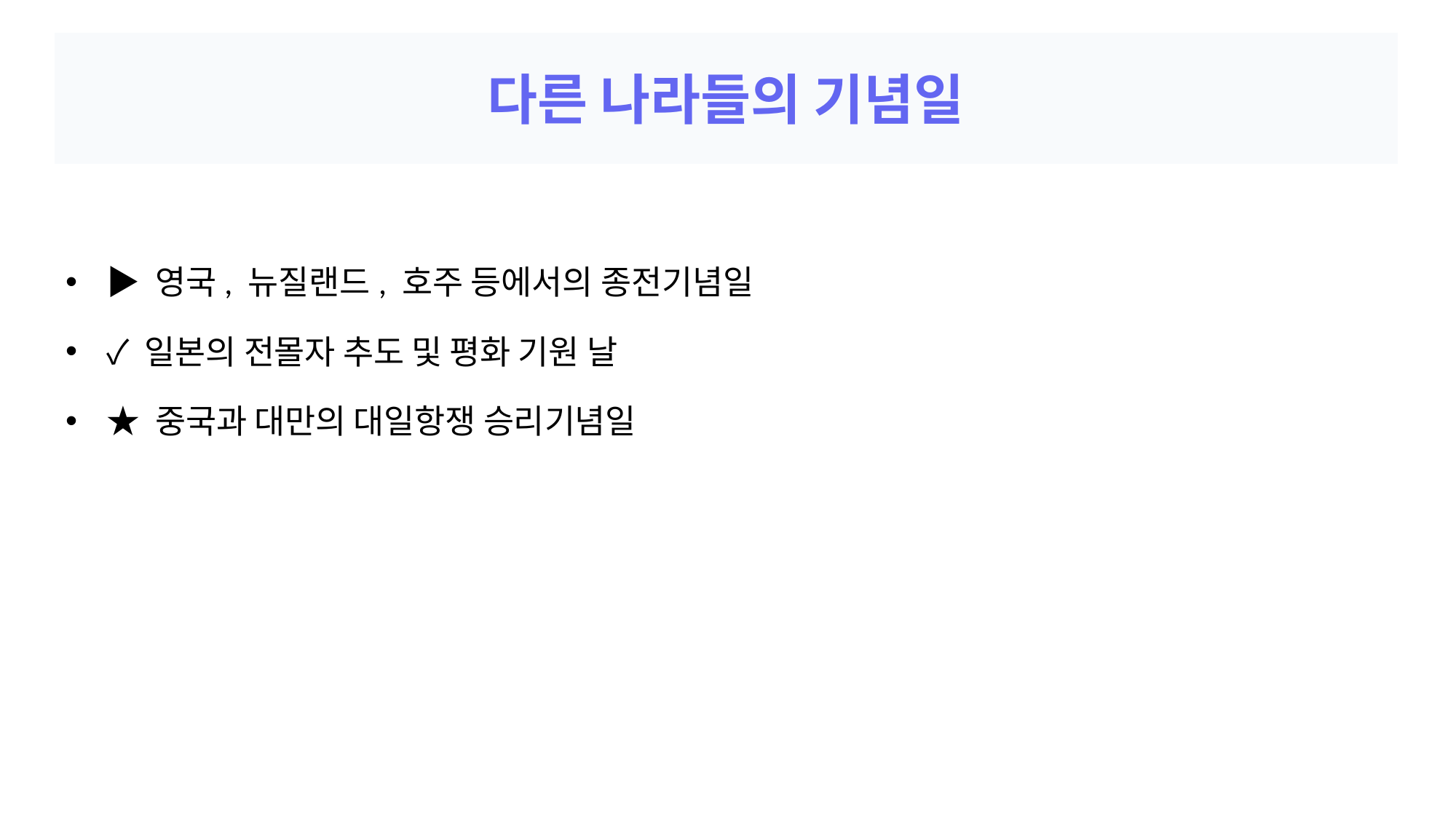

# 다른 나라들의 기념일

▶ 영국, 뉴질랜드, 호주 등에서의 종전기념일
✓ 일본의 전몰자 추도 및 평화 기원 날
★ 중국과 대만의 대일항쟁 승리기념일